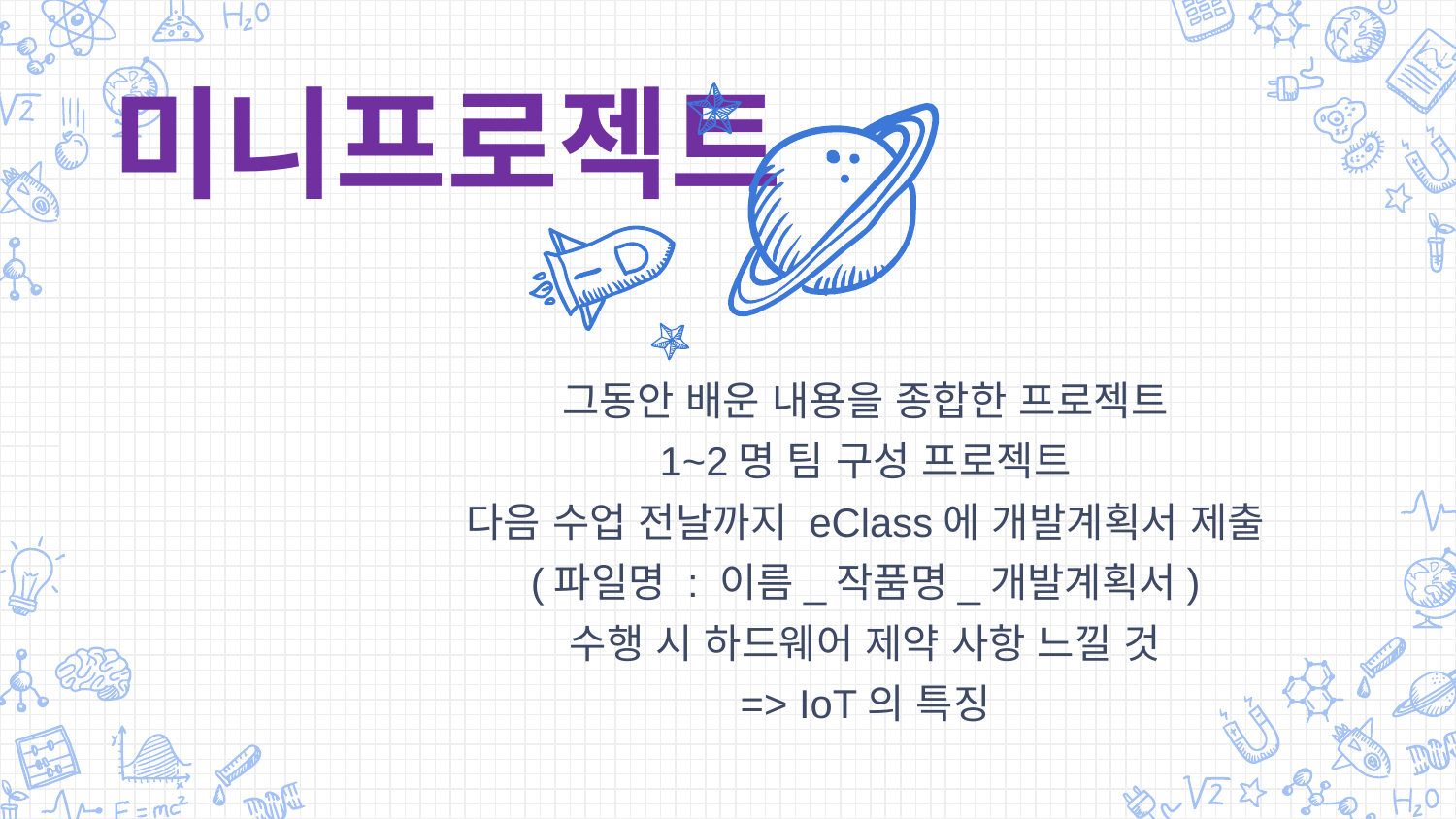

미니프로젝트

그동안 배운 내용을 종합한 프로젝트
1~2명 팀 구성 프로젝트
다음 수업 전날까지 eClass에 개발계획서 제출
(파일명 : 이름_작품명_개발계획서)
수행 시 하드웨어 제약 사항 느낄 것
=> IoT의 특징